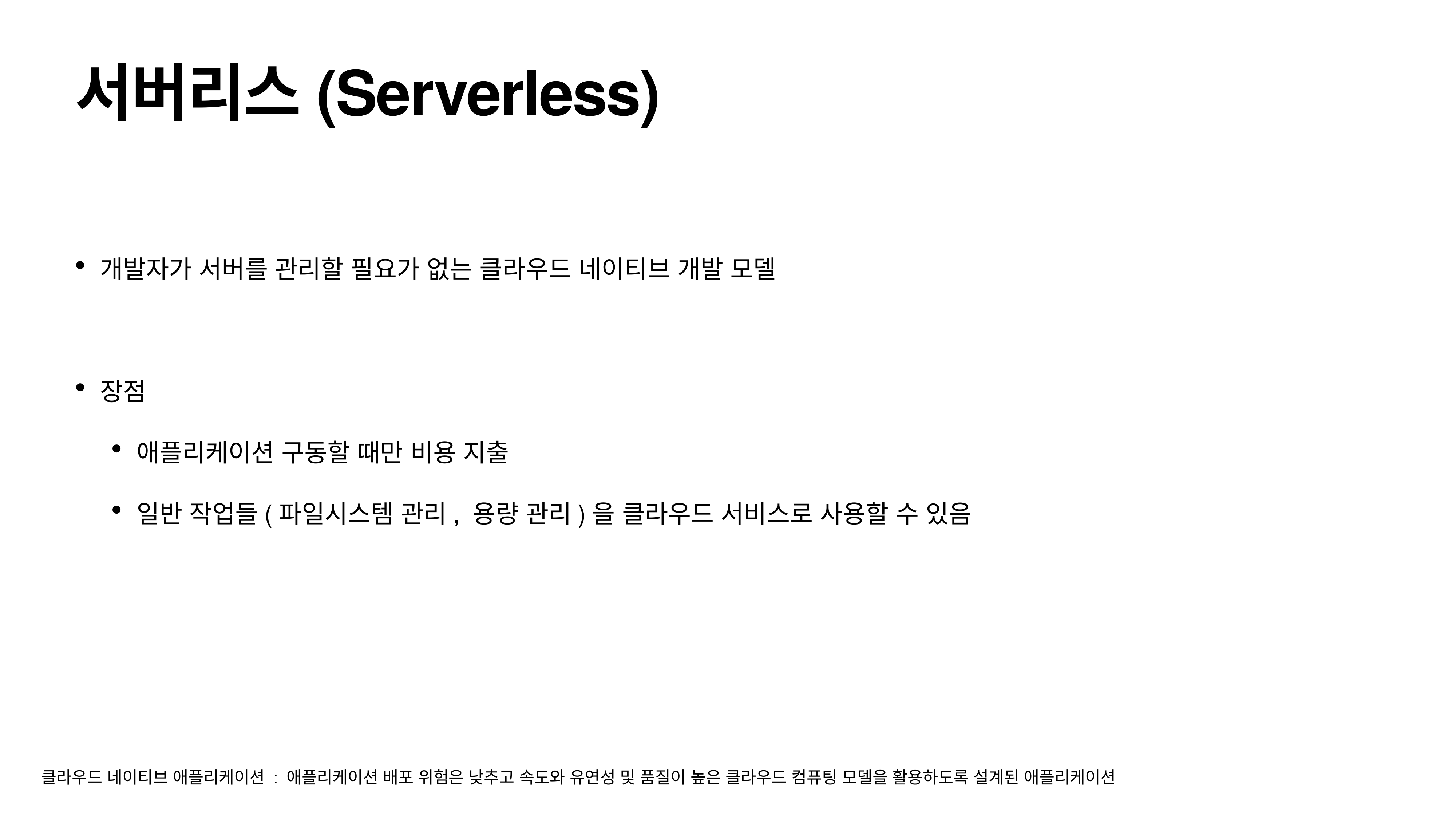

# 서버리스(Serverless)

개발자가 서버를 관리할 필요가 없는 클라우드 네이티브 개발 모델

장점
애플리케이션 구동할 때만 비용 지출
일반 작업들(파일시스템 관리, 용량 관리)을 클라우드 서비스로 사용할 수 있음
클라우드 네이티브 애플리케이션 : 애플리케이션 배포 위험은 낮추고 속도와 유연성 및 품질이 높은 클라우드 컴퓨팅 모델을 활용하도록 설계된 애플리케이션